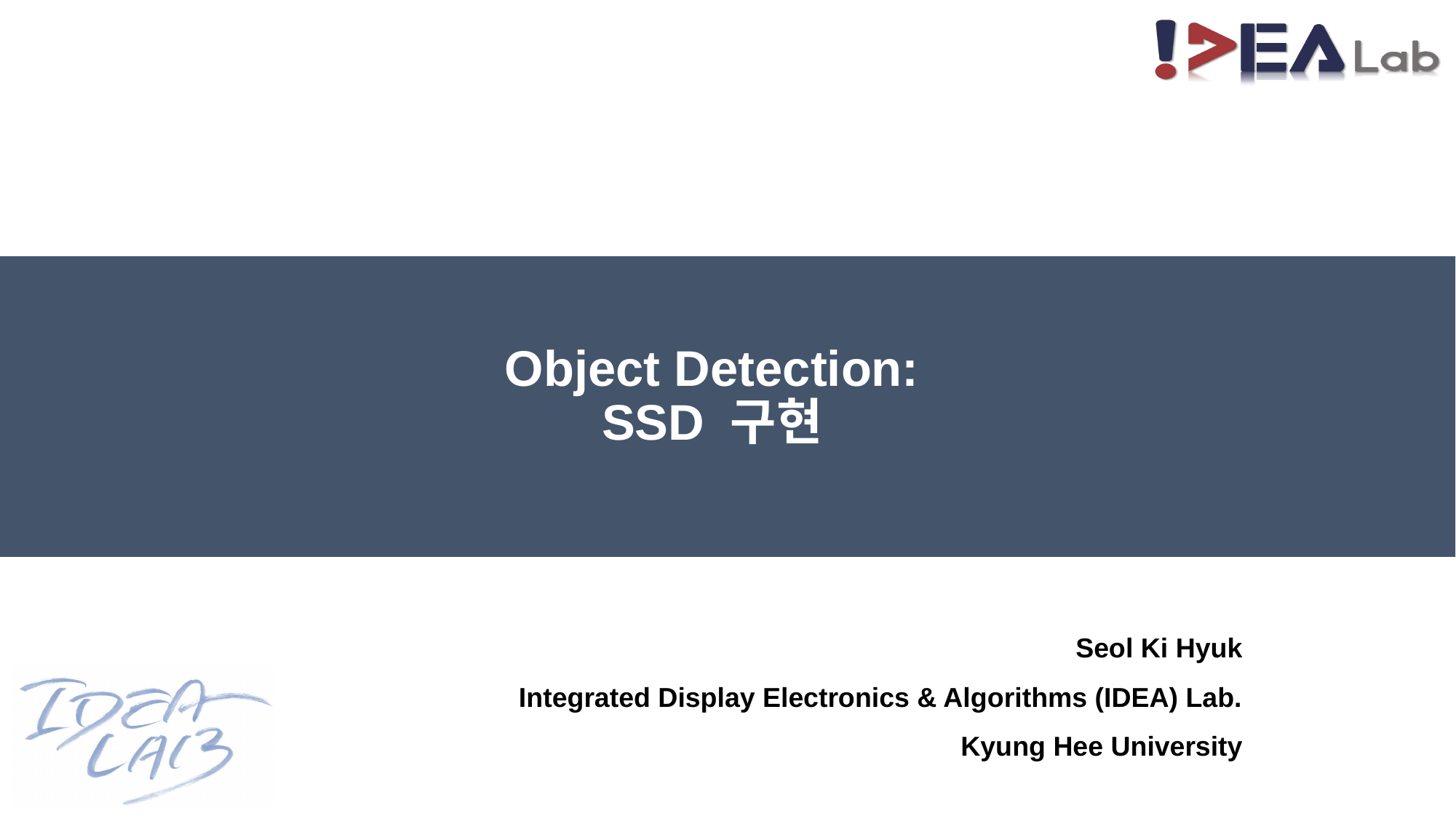

# Object Detection: SSD 구현
Seol Ki Hyuk
Integrated Display Electronics & Algorithms (IDEA) Lab.
Kyung Hee University